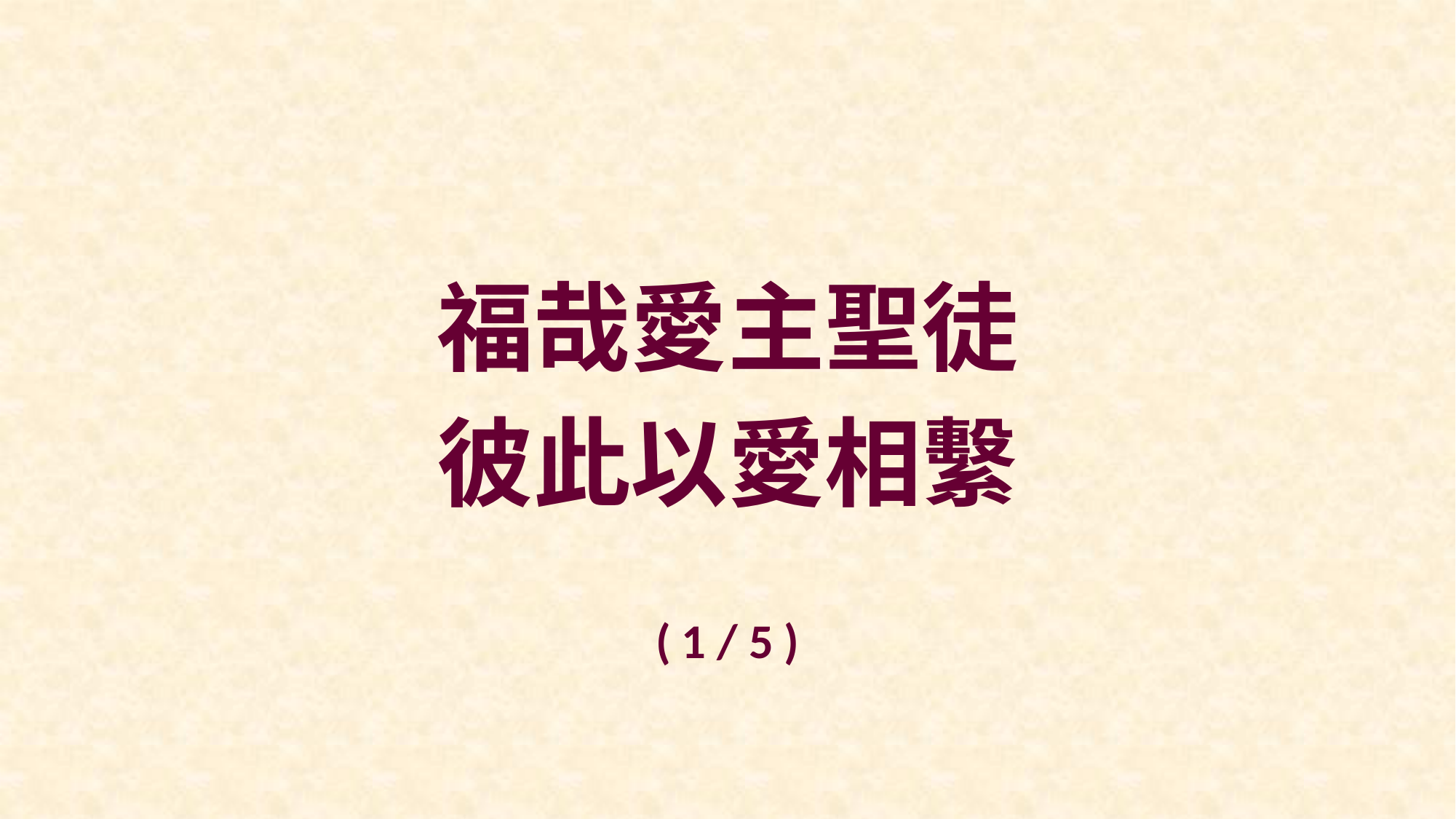

福哉愛主聖徒
彼此以愛相繫
( 1 / 5 )